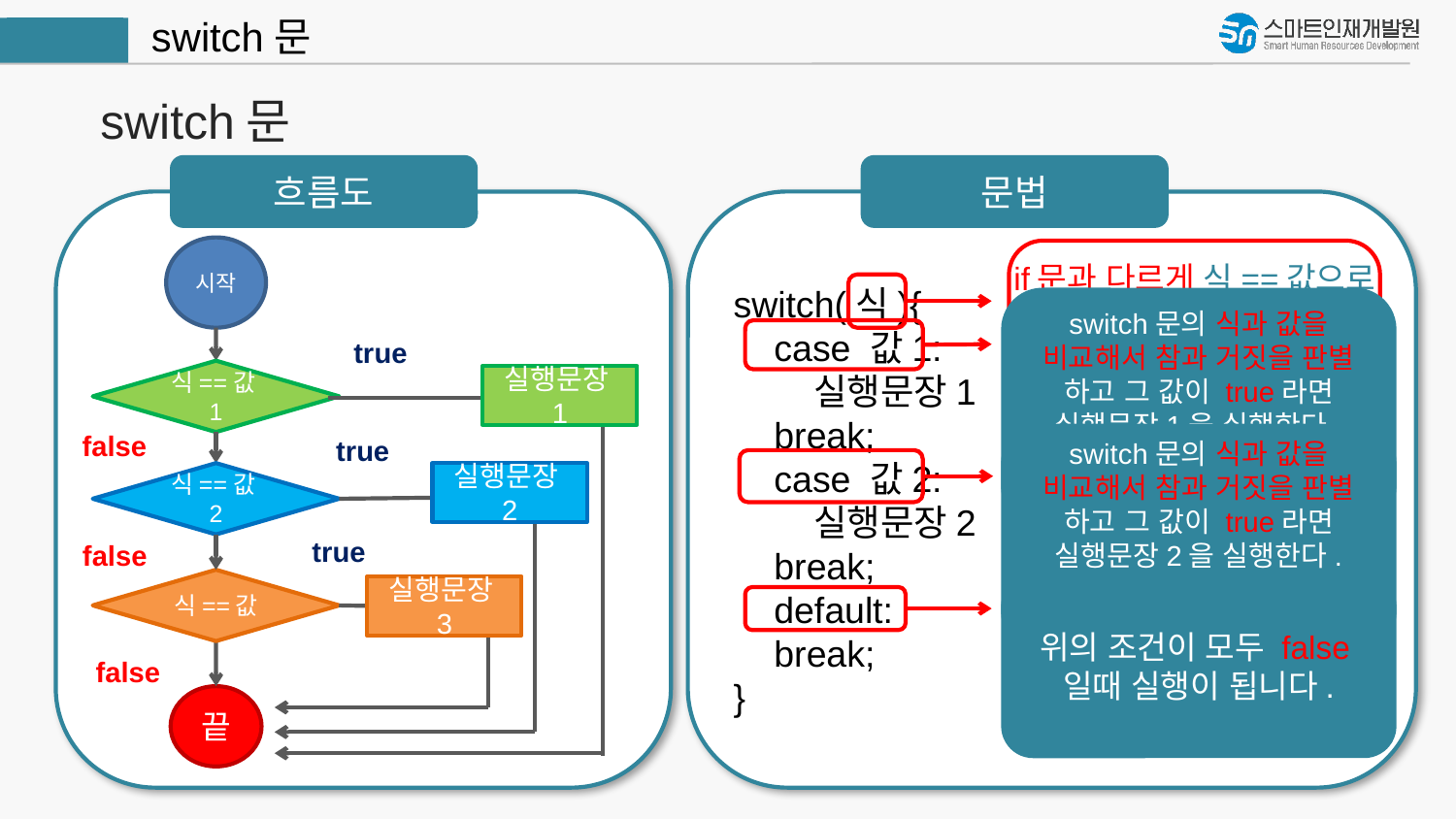

switch문

Java
switch문
흐름도
문법

시작

if문과 다르게 식==값으로
이루어진 값을 가지고
참과 거짓을 판별함.
비교할 대상이 들어감
switch(식){
    case 값1:
       실행문장1
    break;
    case 값2:
       실행문장2
    break;
    default:
    break;
}

switch문의 식과 값을 비교해서 참과 거짓을 판별
하고 그 값이 true라면 실행문장1을 실행한다.
case문에는 연산식,변수를 사용할수 없다.

true
식==값1
실행문장1
false
true
switch문의 식과 값을 비교해서 참과 거짓을 판별
하고 그 값이 true라면 실행문장2을 실행한다.
case문에는 연산식,변수를 사용할수 없다.

식==값2
실행문장2
true
false
식==값
위의 조건이 모두 false일때 실행이 됩니다.
실행문장3

false
끝